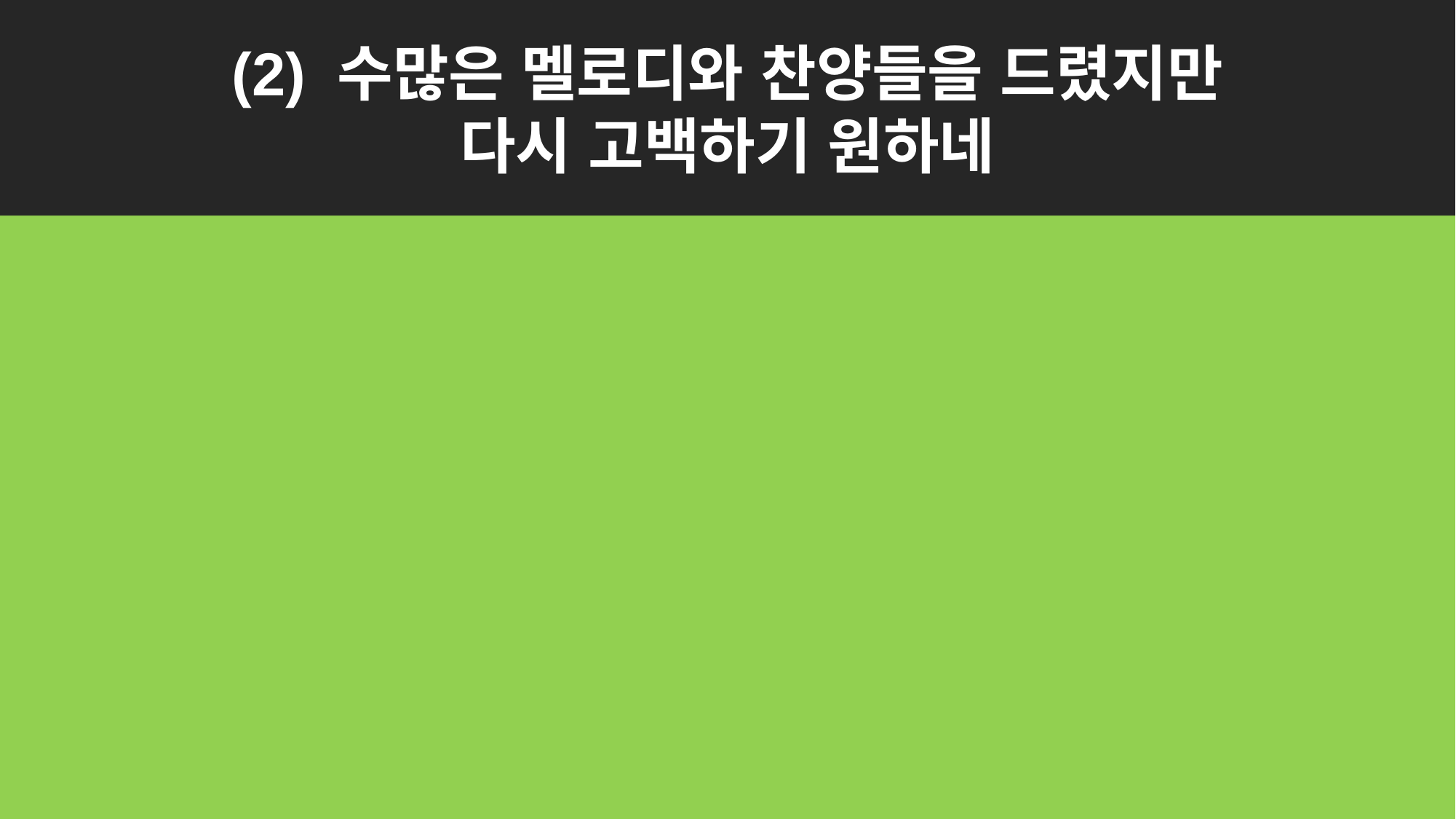

(2) 수많은 멜로디와 찬양들을 드렸지만
다시 고백하기 원하네